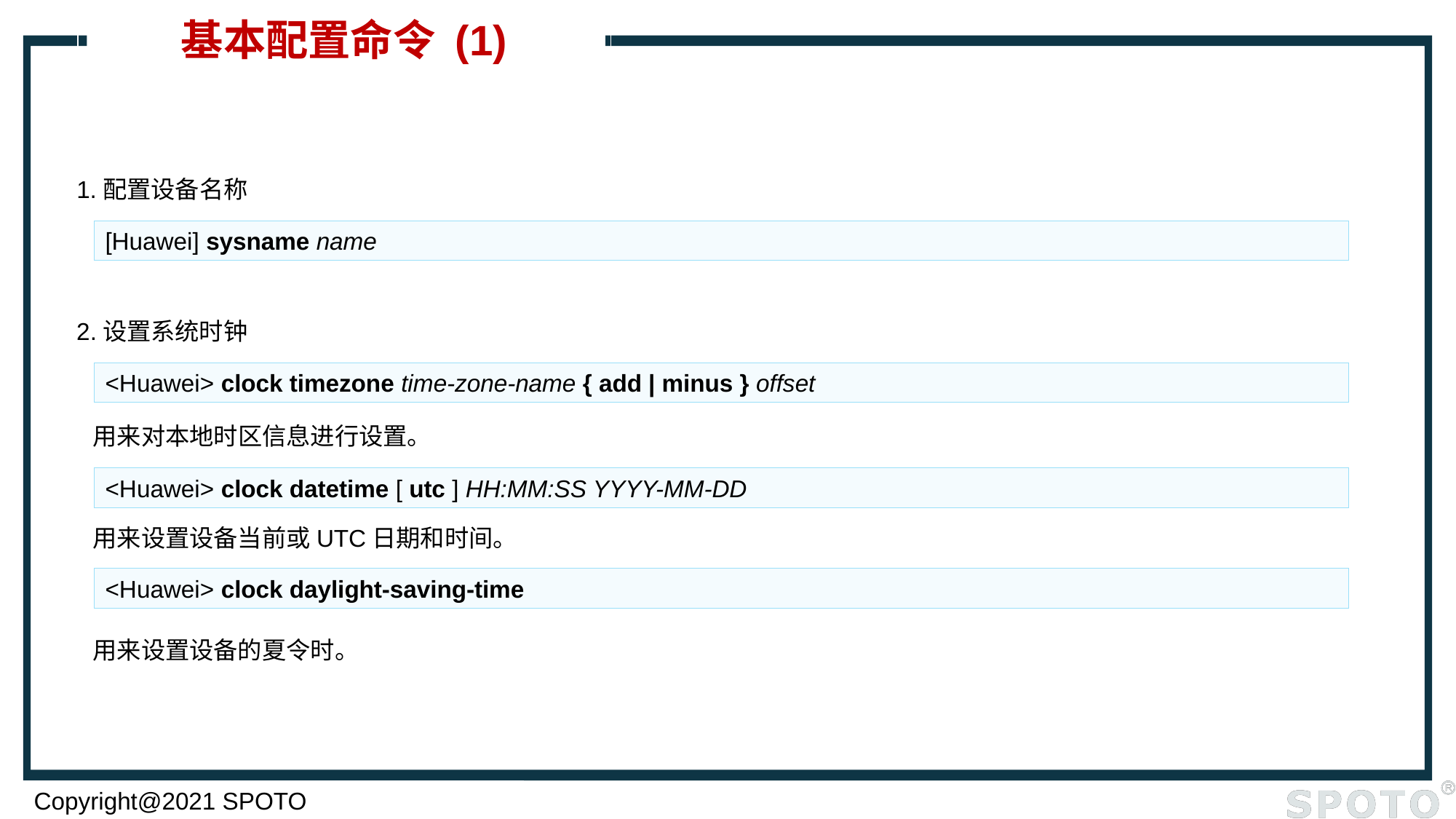

# 基本配置命令 (1)
1.配置设备名称
[Huawei] sysname name
2.设置系统时钟
<Huawei> clock timezone time-zone-name { add | minus } offset
用来对本地时区信息进行设置。
<Huawei> clock datetime [ utc ] HH:MM:SS YYYY-MM-DD
用来设置设备当前或UTC日期和时间。
<Huawei> clock daylight-saving-time
用来设置设备的夏令时。